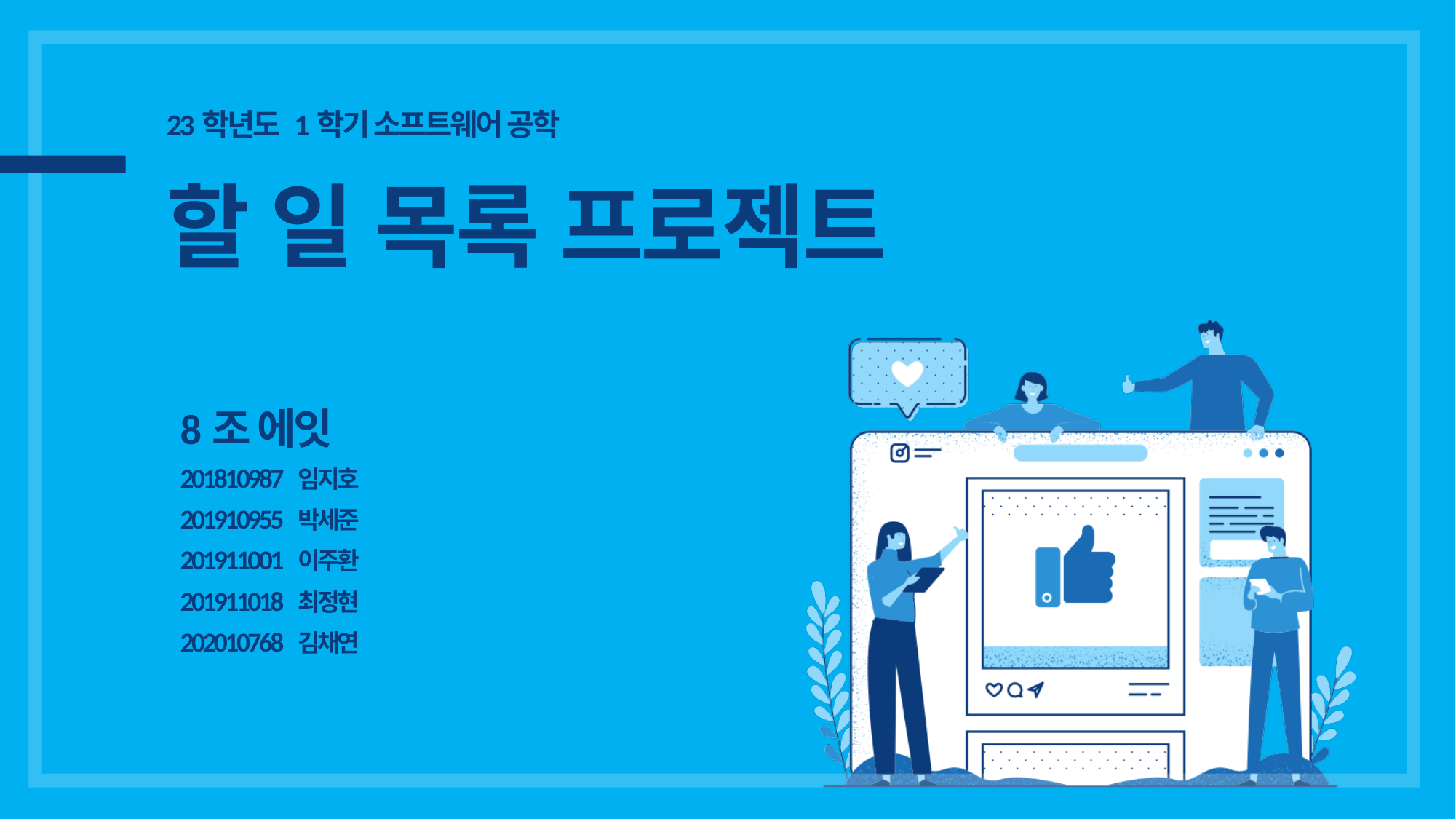

23학년도 1학기 소프트웨어 공학
할 일 목록 프로젝트

8조 에잇
201810987  임지호
201910955  박세준
201911001  이주환
201911018  최정현
202010768  김채연